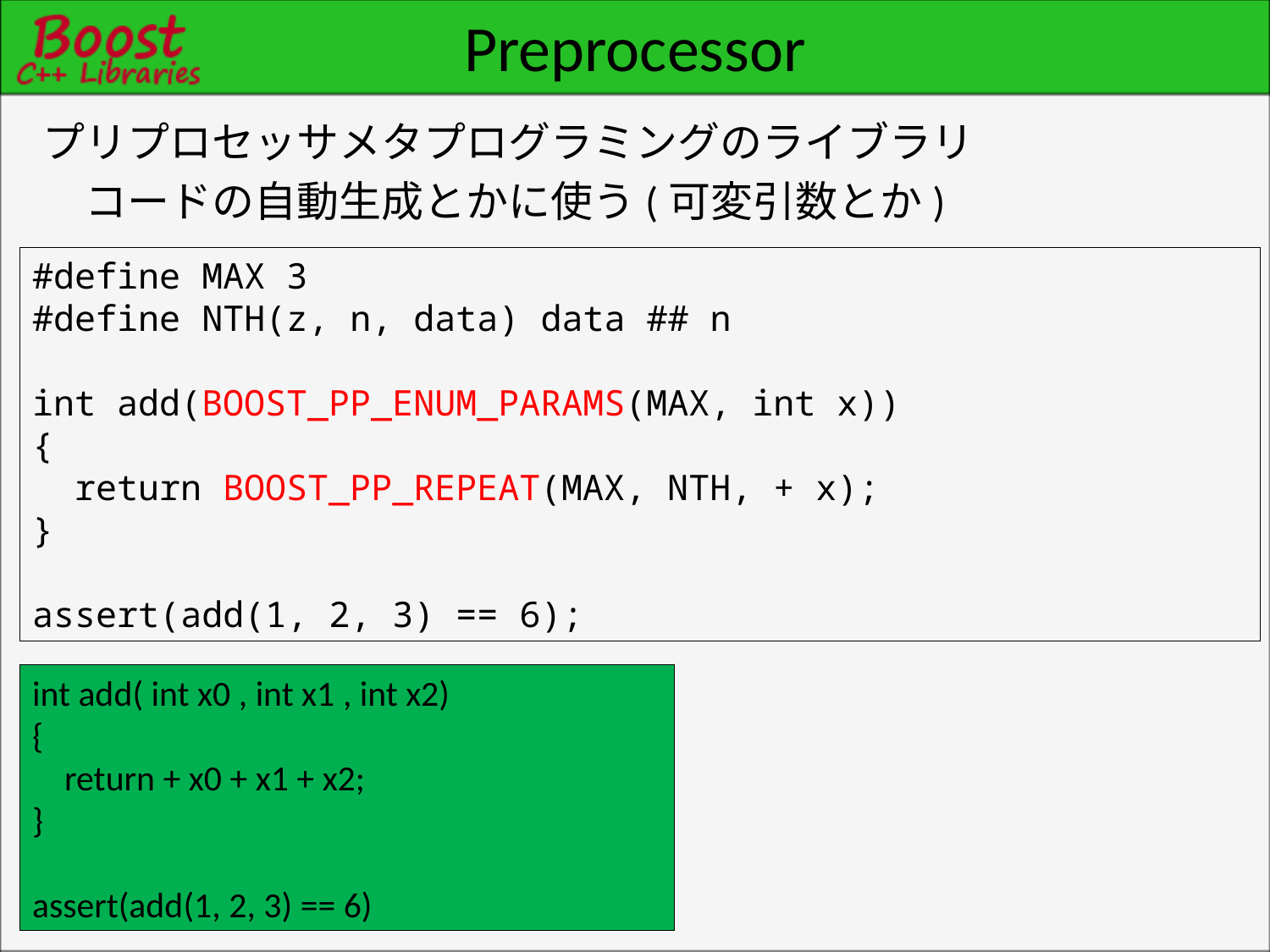

# Preprocessor
プリプロセッサメタプログラミングのライブラリ
　コードの自動生成とかに使う(可変引数とか)
#define MAX 3
#define NTH(z, n, data) data ## n

int add(BOOST_PP_ENUM_PARAMS(MAX, int x))
{
  return BOOST_PP_REPEAT(MAX, NTH, + x);
}

assert(add(1, 2, 3) == 6);
int add( int x0 , int x1 , int x2)
{
    return + x0 + x1 + x2;
}

assert(add(1, 2, 3) == 6)